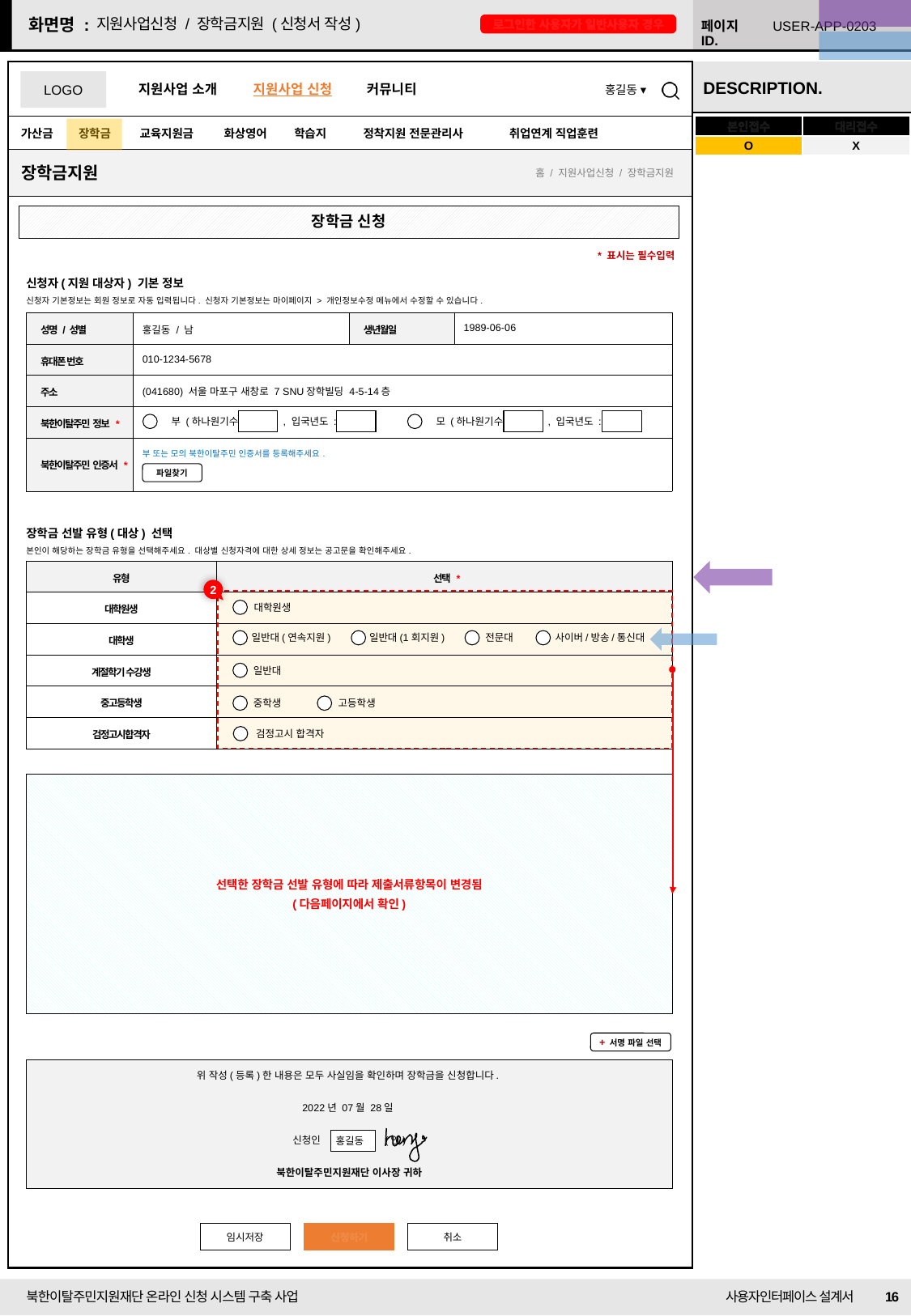

22/09/01 수정
지원사업신청 / 장학금지원 (신청서 작성)
USER-APP-0203
로그인한 사용자가 일반사용자 경우
22/09/15 수정

| 본인접수 | 대리접수 |
| --- | --- |
| O | X |

장학금지원
홈 / 지원사업신청 / 장학금지원
장학금 신청
* 표시는 필수입력
신청자(지원 대상자) 기본 정보
신청자 기본정보는 회원 정보로 자동 입력됩니다. 신청자 기본정보는 마이페이지 > 개인정보수정 메뉴에서 수정할 수 있습니다.
| 성명 / 성별 | 홍길동 / 남 | 생년월일 | 1989-06-06 |
| --- | --- | --- | --- |
| 휴대폰 번호 | 010-1234-5678 |  |  |
| 주소 | (041680) 서울 마포구 새창로 7 SNU장학빌딩 4-5-14층 |  |  |
| 북한이탈주민 정보 \* |  |  |  |
| 북한이탈주민 인증서 \* | 부 또는 모의 북한이탈주민 인증서를 등록해주세요. |  |  |
부 (하나원기수 :             , 입국년도 :             )

모 (하나원기수 :             , 입국년도 :             )

파일찾기
장학금 선발 유형(대상) 선택
본인이 해당하는 장학금 유형을 선택해주세요. 대상별 신청자격에 대한 상세 정보는 공고문을 확인해주세요.

| 유형 | 선택 \* |
| --- | --- |
| 대학원생 |  |
| 대학생 |  |
| 계절학기 수강생 |  |
| 중고등학생 |  |
| 검정고시합격자 |  |
[22/9/14 담당자 요청사항]
기존 -> 대학생(일반/전문/사이버)
변경 ->
대학생(일반 연속 지원)
대학생(일반 1회 지원)
대학생(전문)
대학생(사이버/방송통신)
2

대학원생

일반대(연속지원)

일반대(1회지원)

전문대

사이버/방송/통신대

일반대

중학생

고등학생

검정고시 합격자

선택한 장학금 선발 유형에 따라 제출서류항목이 변경됨
(다음페이지에서 확인)
+ 서명 파일 선택
위 작성(등록)한 내용은 모두 사실임을 확인하며 장학금을 신청합니다.
2022년 07월 28일
신청인    홍길동        (인)
북한이탈주민지원재단 이사장 귀하

홍길동
임시저장
신청하기
취소
16